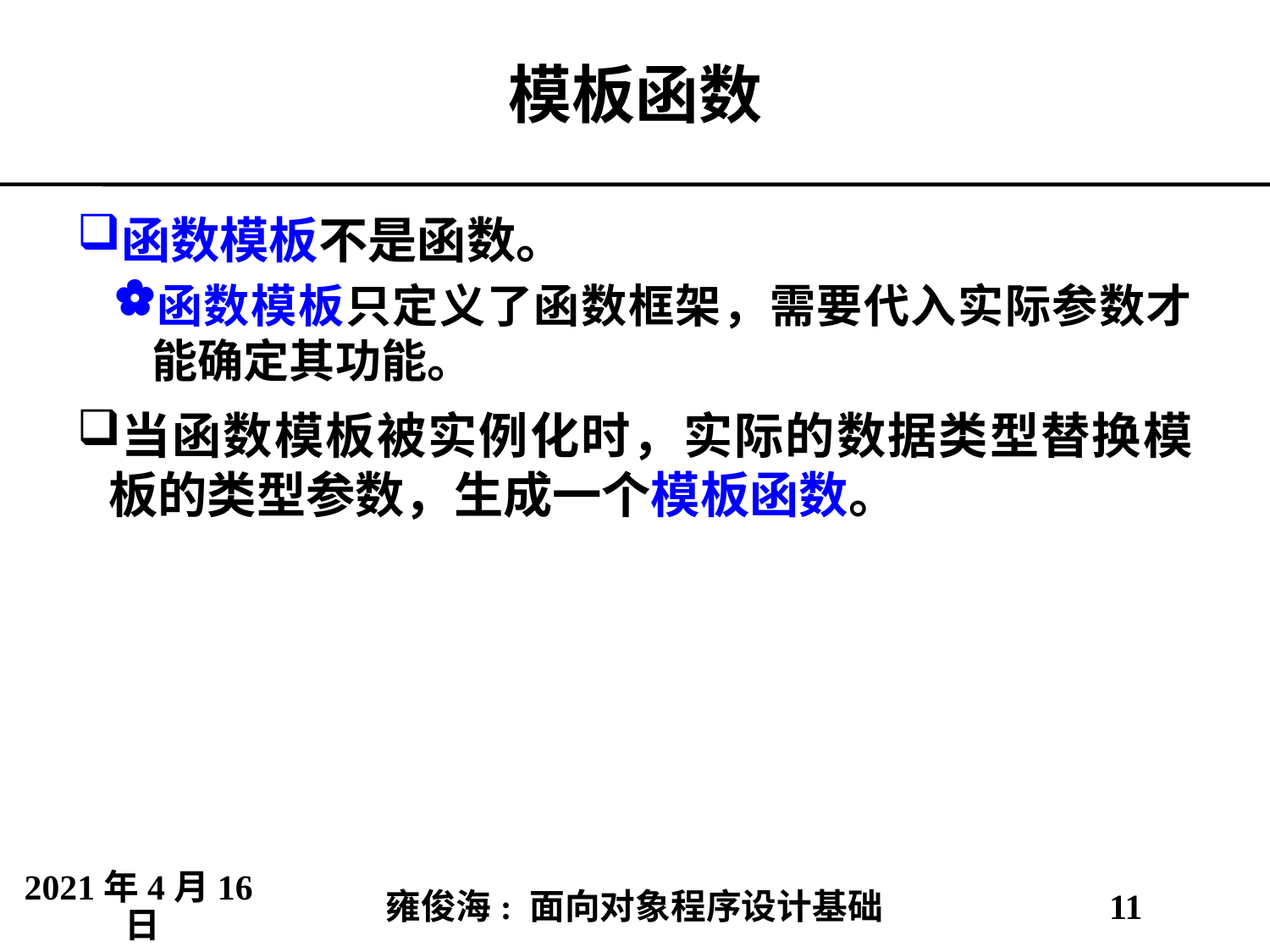

# 模板函数

函数模板不是函数。
函数模板只定义了函数框架，需要代入实际参数才能确定其功能。
当函数模板被实例化时，实际的数据类型替换模板的类型参数，生成一个模板函数。
2021年4月16日
雍俊海: 面向对象程序设计基础
11